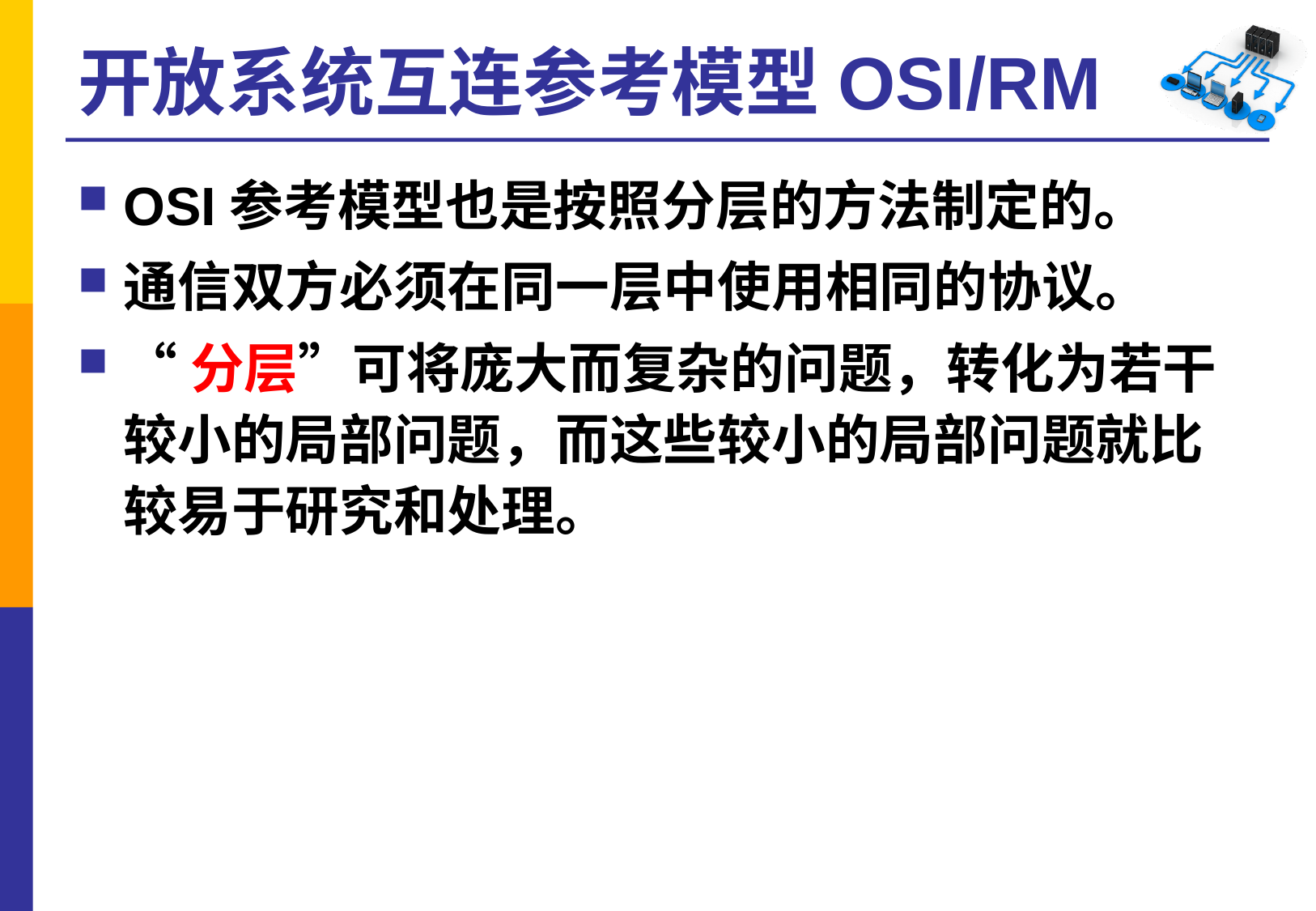

# 开放系统互连参考模型OSI/RM
OSI参考模型也是按照分层的方法制定的。
通信双方必须在同一层中使用相同的协议。
“分层”可将庞大而复杂的问题，转化为若干较小的局部问题，而这些较小的局部问题就比较易于研究和处理。